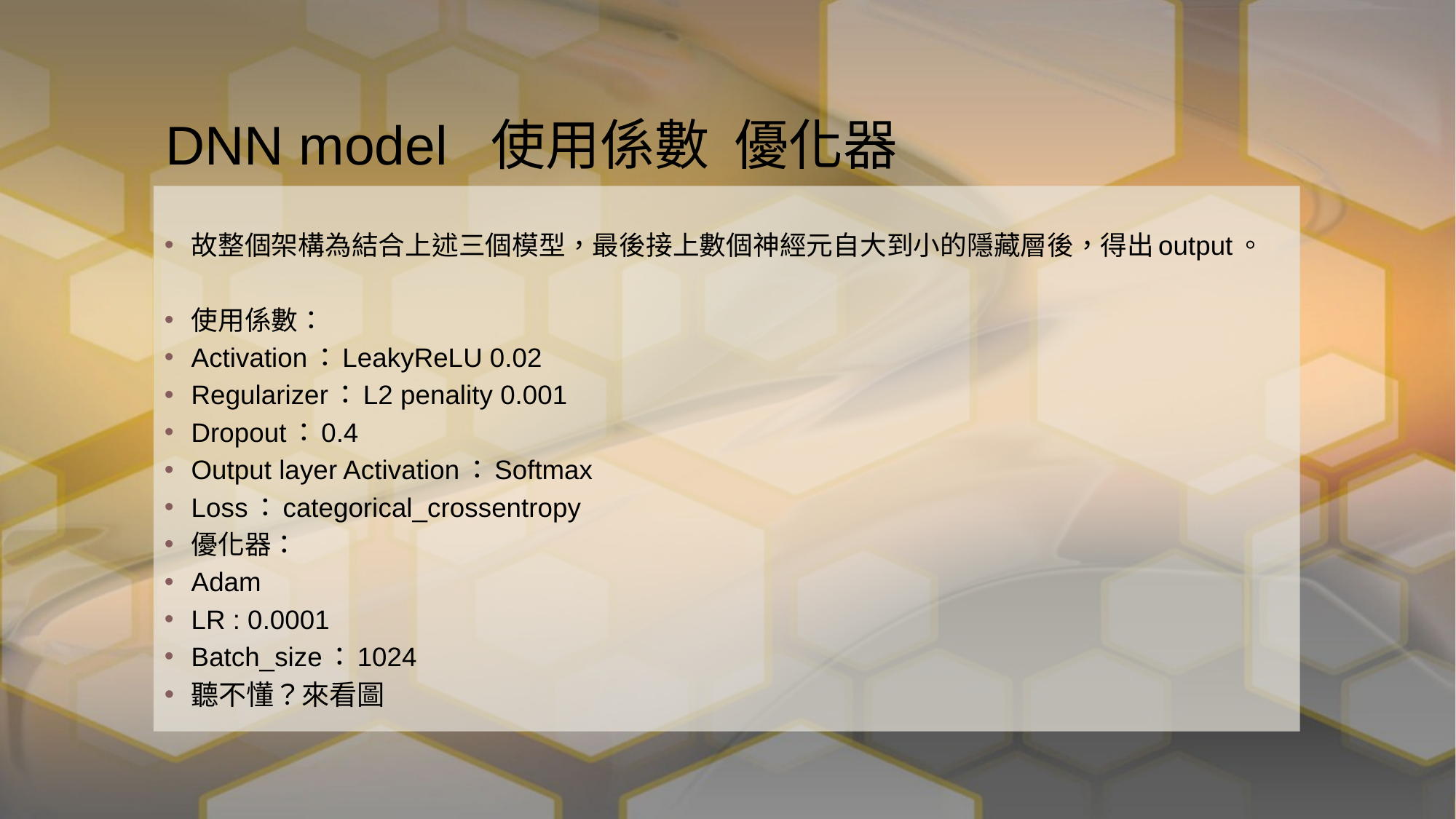

# DNN model  使用係數  優化器

故整個架構為結合上述三個模型，最後接上數個神經元自大到小的隱藏層後，得出output。

使用係數：
Activation：LeakyReLU 0.02
Regularizer：L2 penality 0.001
Dropout：0.4
Output layer Activation：Softmax
Loss：categorical_crossentropy
優化器：
Adam
LR : 0.0001
Batch_size：1024
聽不懂？來看圖